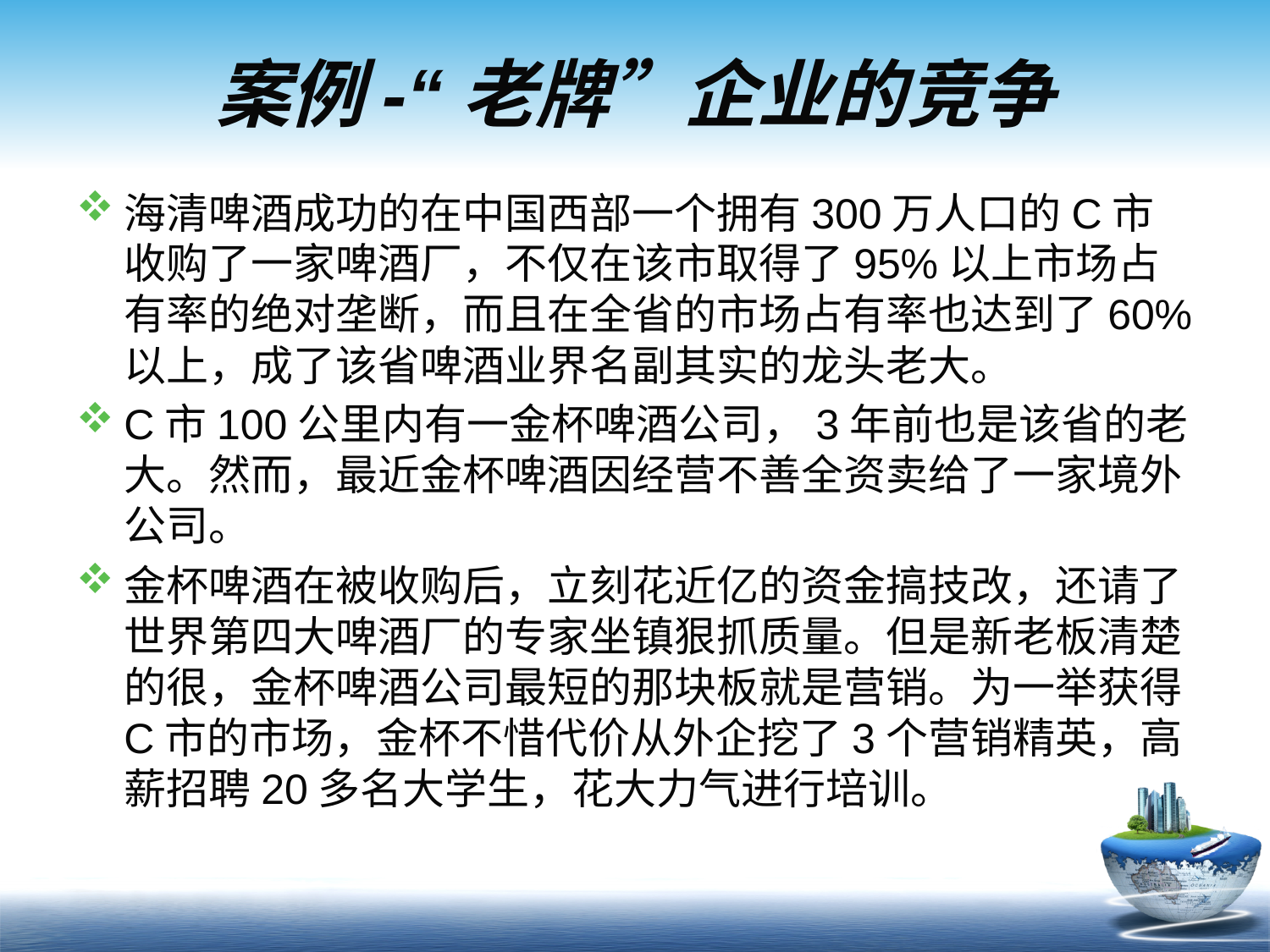

# 案例-“老牌”企业的竞争
海清啤酒成功的在中国西部一个拥有300万人口的C市收购了一家啤酒厂，不仅在该市取得了95%以上市场占有率的绝对垄断，而且在全省的市场占有率也达到了60%以上，成了该省啤酒业界名副其实的龙头老大。
C市100公里内有一金杯啤酒公司，3年前也是该省的老大。然而，最近金杯啤酒因经营不善全资卖给了一家境外公司。
金杯啤酒在被收购后，立刻花近亿的资金搞技改，还请了世界第四大啤酒厂的专家坐镇狠抓质量。但是新老板清楚的很，金杯啤酒公司最短的那块板就是营销。为一举获得C市的市场，金杯不惜代价从外企挖了3个营销精英，高薪招聘20多名大学生，花大力气进行培训。